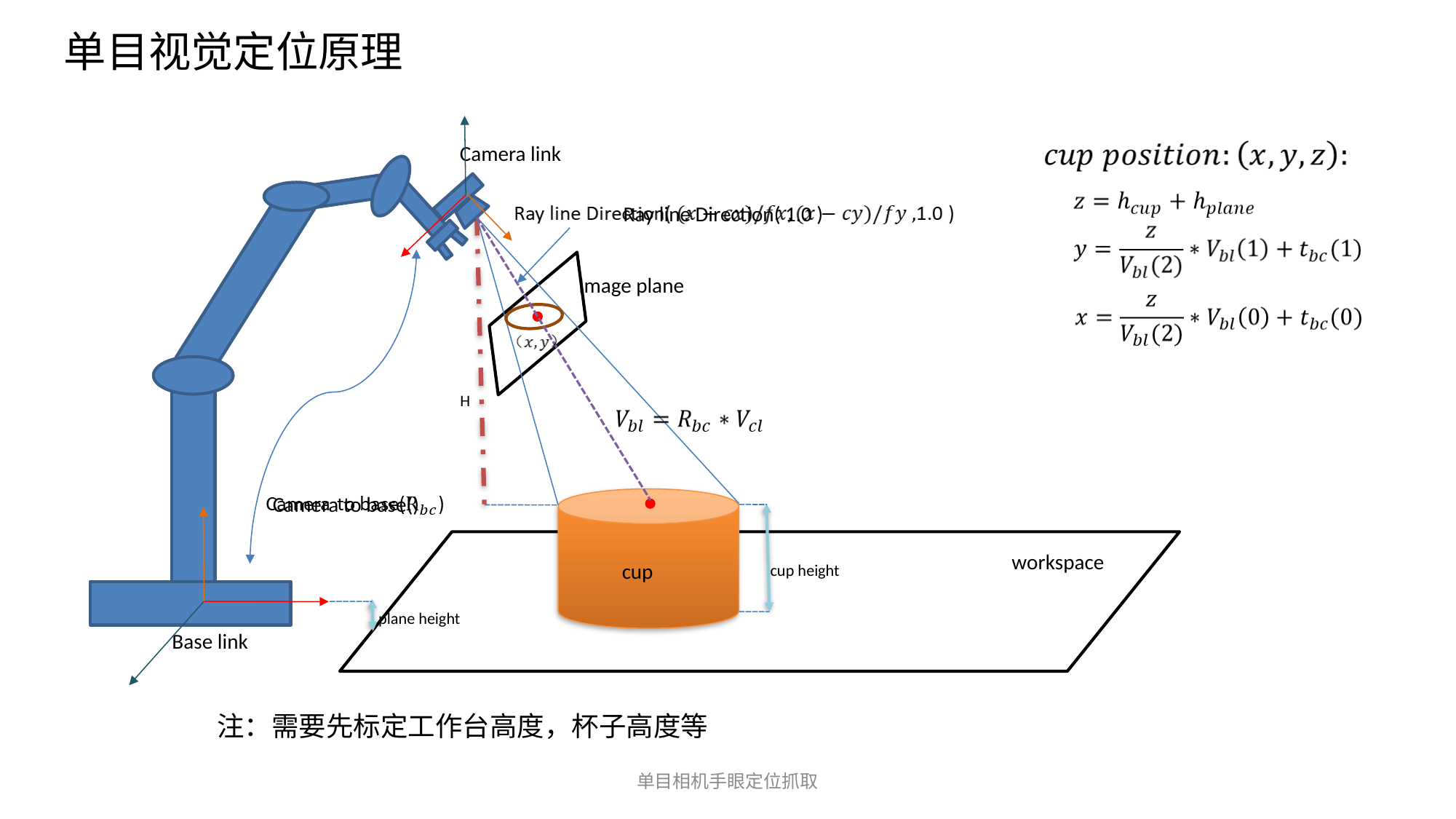

单目视觉定位原理

Camera link

Ray line Direction( 1.0 )

Image plane

H

Camera to base()

workspace
cup
cup height

plane height

Base link
注：需要先标定工作台高度，杯子高度等
单目相机手眼定位抓取